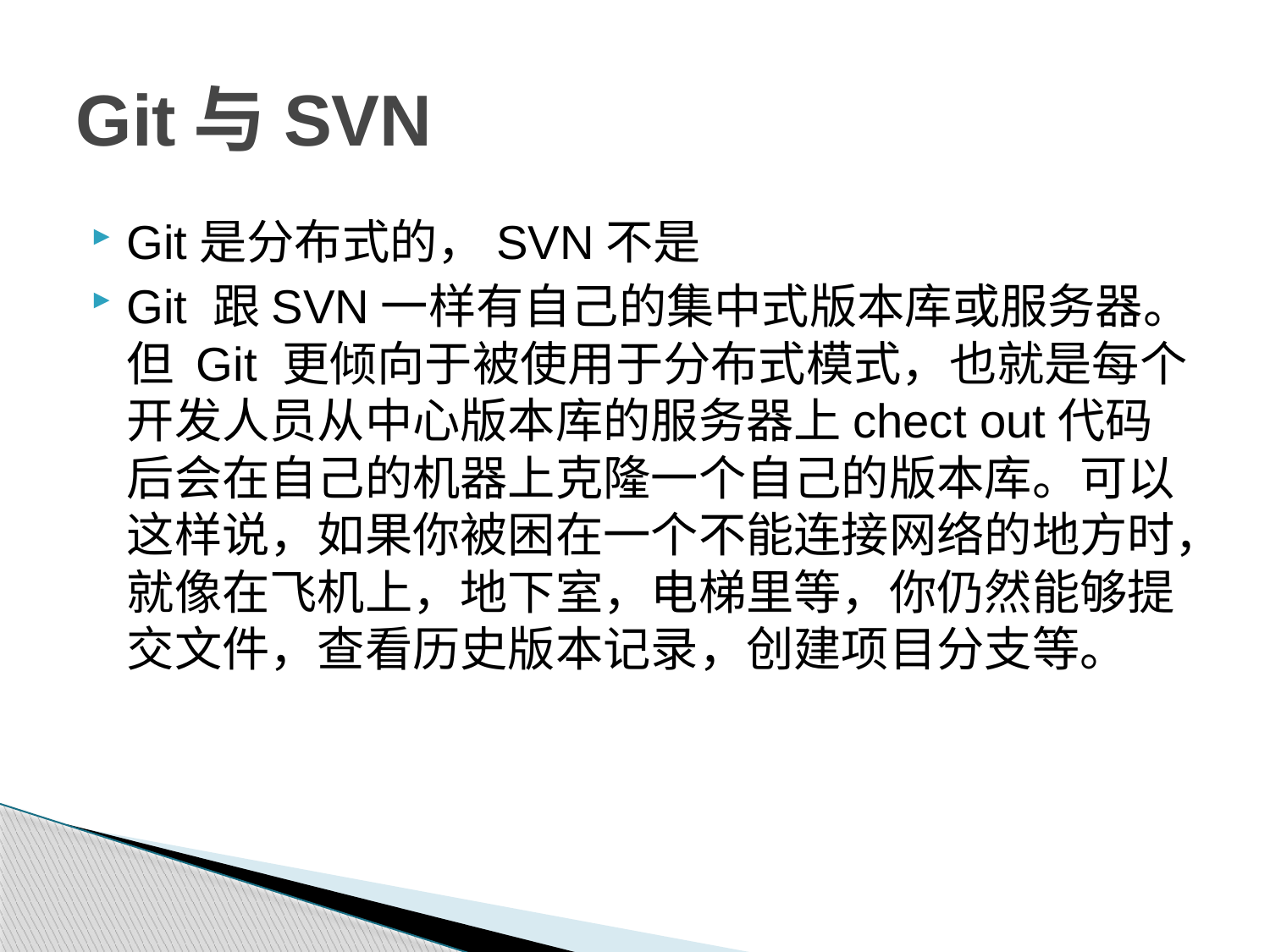

# Git与SVN
Git是分布式的，SVN不是
Git 跟SVN一样有自己的集中式版本库或服务器。但 Git 更倾向于被使用于分布式模式，也就是每个开发人员从中心版本库的服务器上chect out代码后会在自己的机器上克隆一个自己的版本库。可以这样说，如果你被困在一个不能连接网络的地方时，就像在飞机上，地下室，电梯里等，你仍然能够提交文件，查看历史版本记录，创建项目分支等。